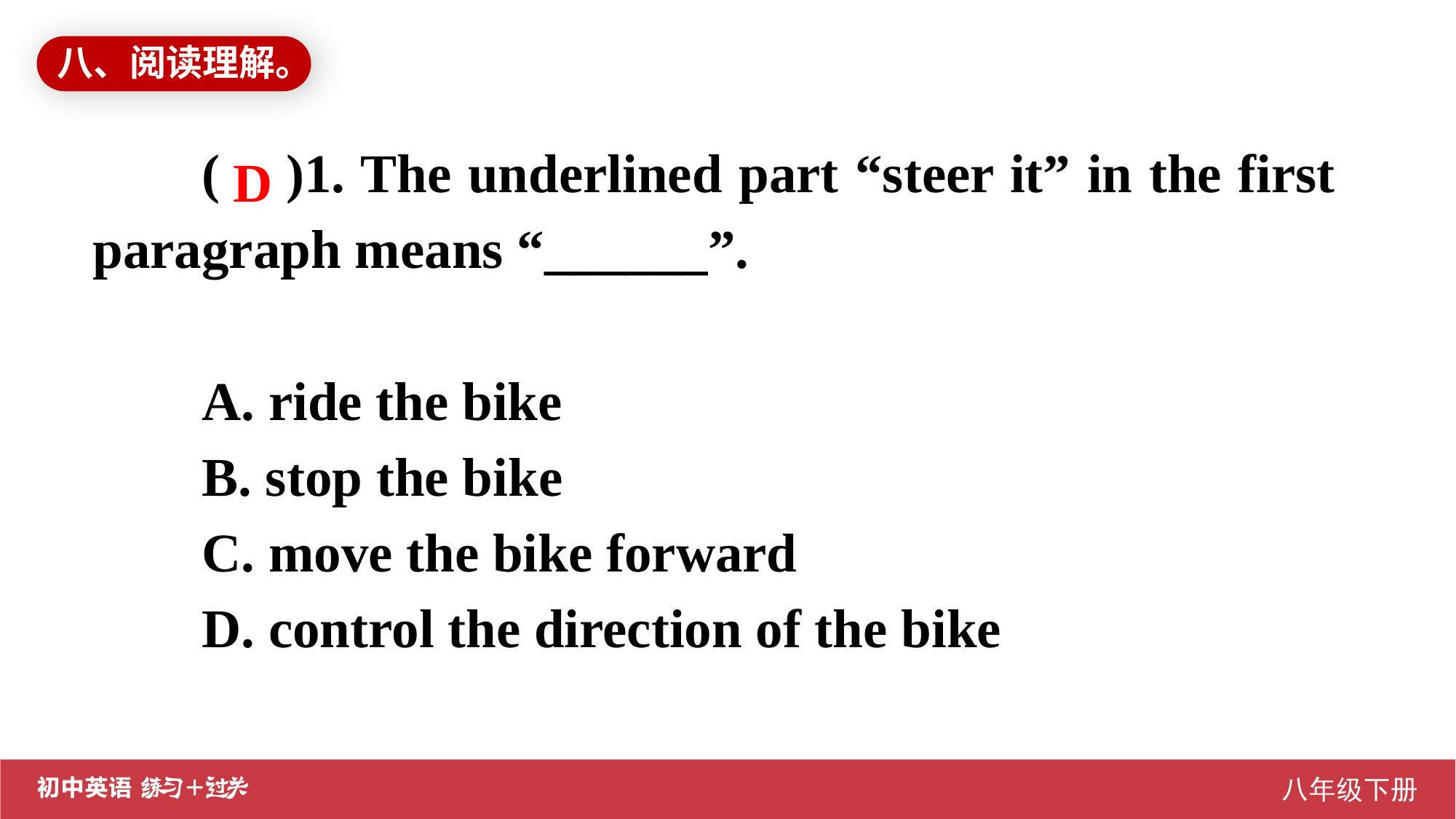

八、阅读理解。

(    )1. The underlined part “steer it” in the first paragraph means “______”.

A. ride the bike
B. stop the bike
C. move the bike forward
D. control the direction of the bike
D